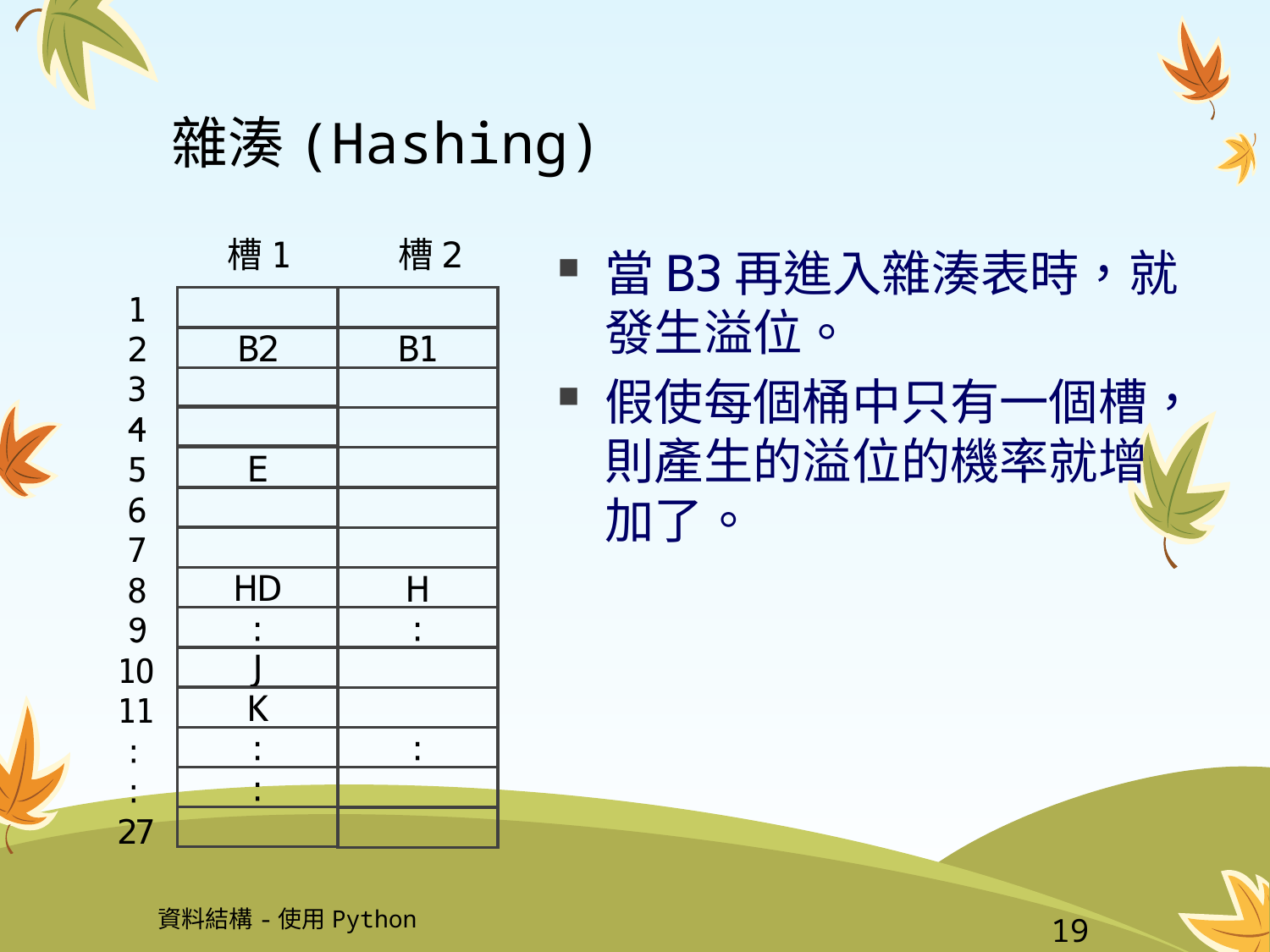

# 雜湊(Hashing)
槽1         槽2
 1
 2
 3
 4
 5
 6
 7
 8
 9
10
11
 :
 :
27

B2
B1

E

HD
H
:
:
J

K

:
:
:

當B3再進入雜湊表時，就發生溢位。
假使每個桶中只有一個槽，則產生的溢位的機率就增加了。
資料結構-使用Python
19